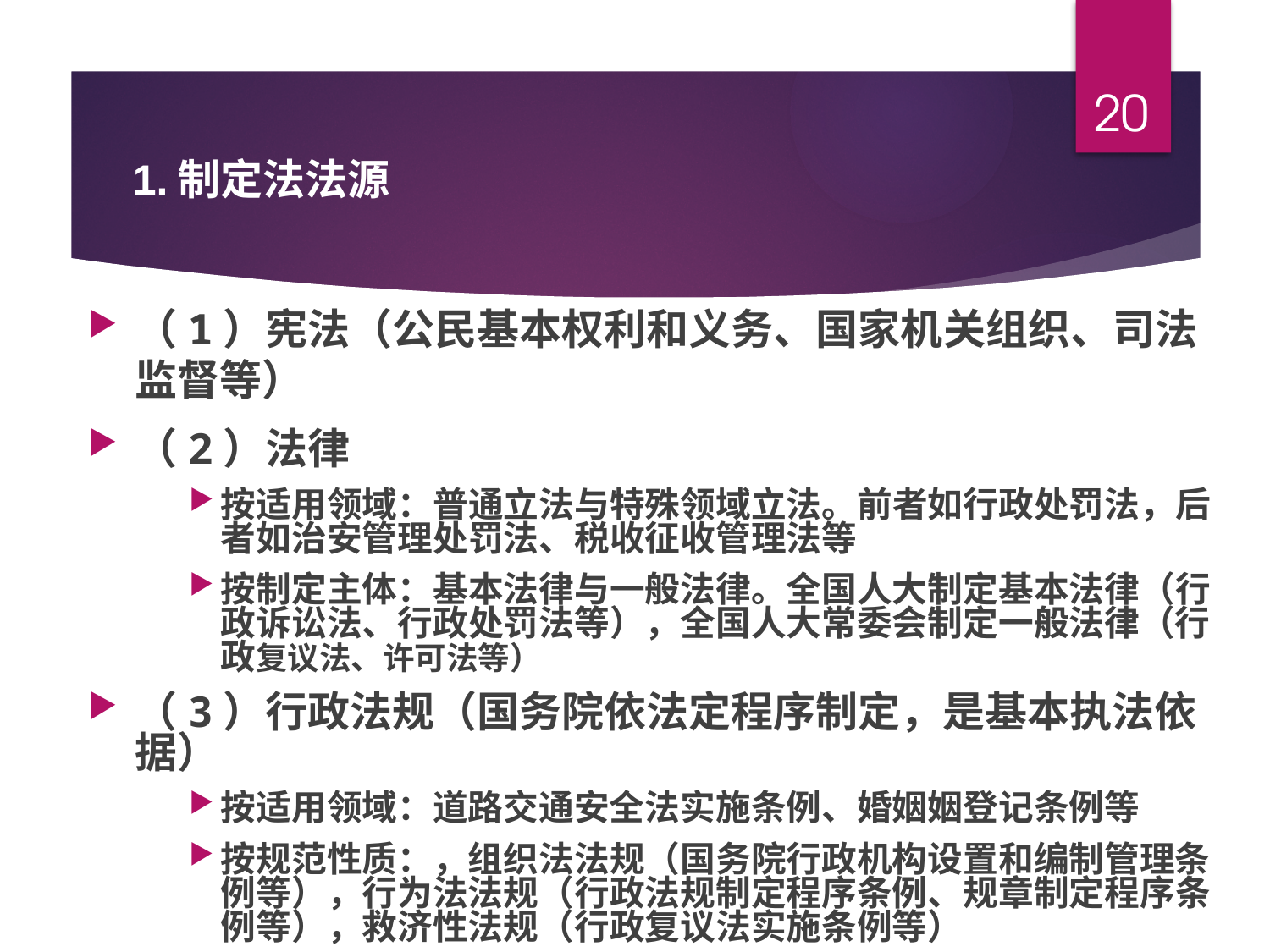

20
# 1.制定法法源
（1）宪法（公民基本权利和义务、国家机关组织、司法监督等）
（2）法律
按适用领域：普通立法与特殊领域立法。前者如行政处罚法，后者如治安管理处罚法、税收征收管理法等
按制定主体：基本法律与一般法律。全国人大制定基本法律（行政诉讼法、行政处罚法等），全国人大常委会制定一般法律（行政复议法、许可法等）
（3）行政法规（国务院依法定程序制定，是基本执法依据）
按适用领域：道路交通安全法实施条例、婚姻姻登记条例等
按规范性质：，组织法法规（国务院行政机构设置和编制管理条例等），行为法法规（行政法规制定程序条例、规章制定程序条例等），救济性法规（行政复议法实施条例等）